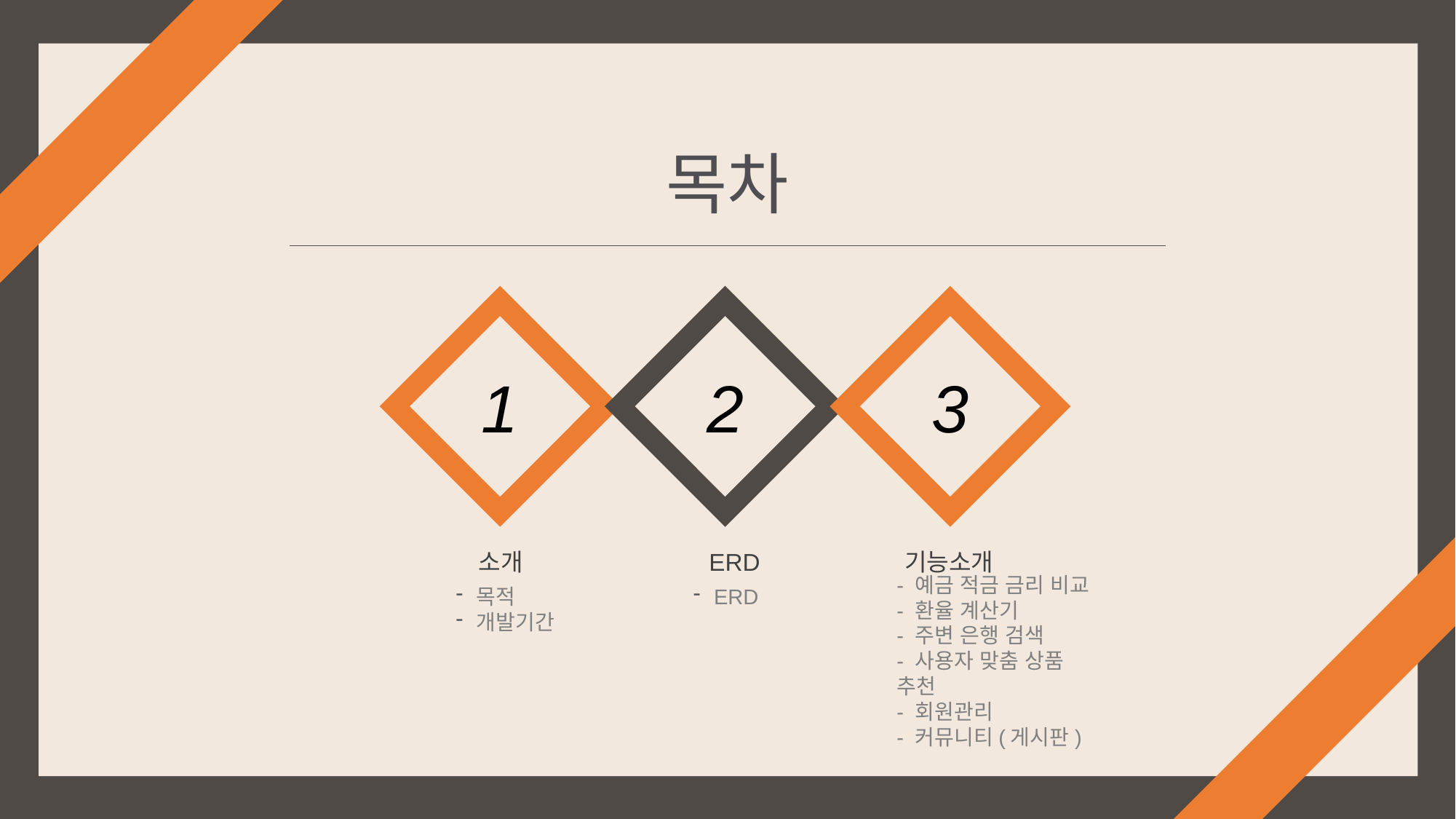

# 목차

1
2
3
소개
ERD
기능소개
- 예금 적금 금리 비교
- 환율 계산기
- 주변 은행 검색
- 사용자 맞춤 상품 추천
- 회원관리
- 커뮤니티(게시판)
목적
개발기간

ERD